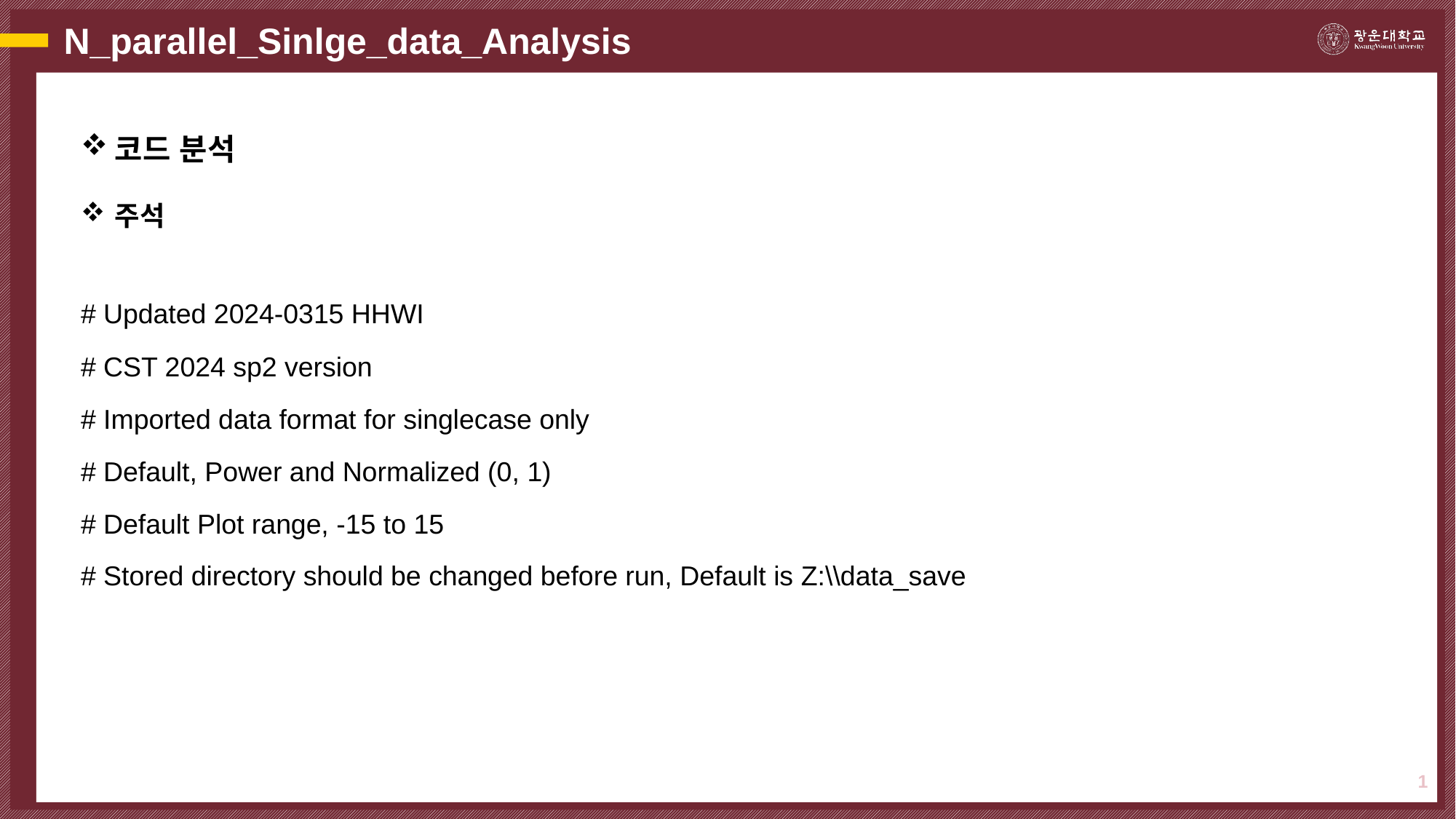

# N_parallel_Sinlge_data_Analysis
코드 분석
주석
# Updated 2024-0315 HHWI
# CST 2024 sp2 version
# Imported data format for singlecase only
# Default, Power and Normalized (0, 1)
# Default Plot range, -15 to 15
# Stored directory should be changed before run, Default is Z:\\data_save
1